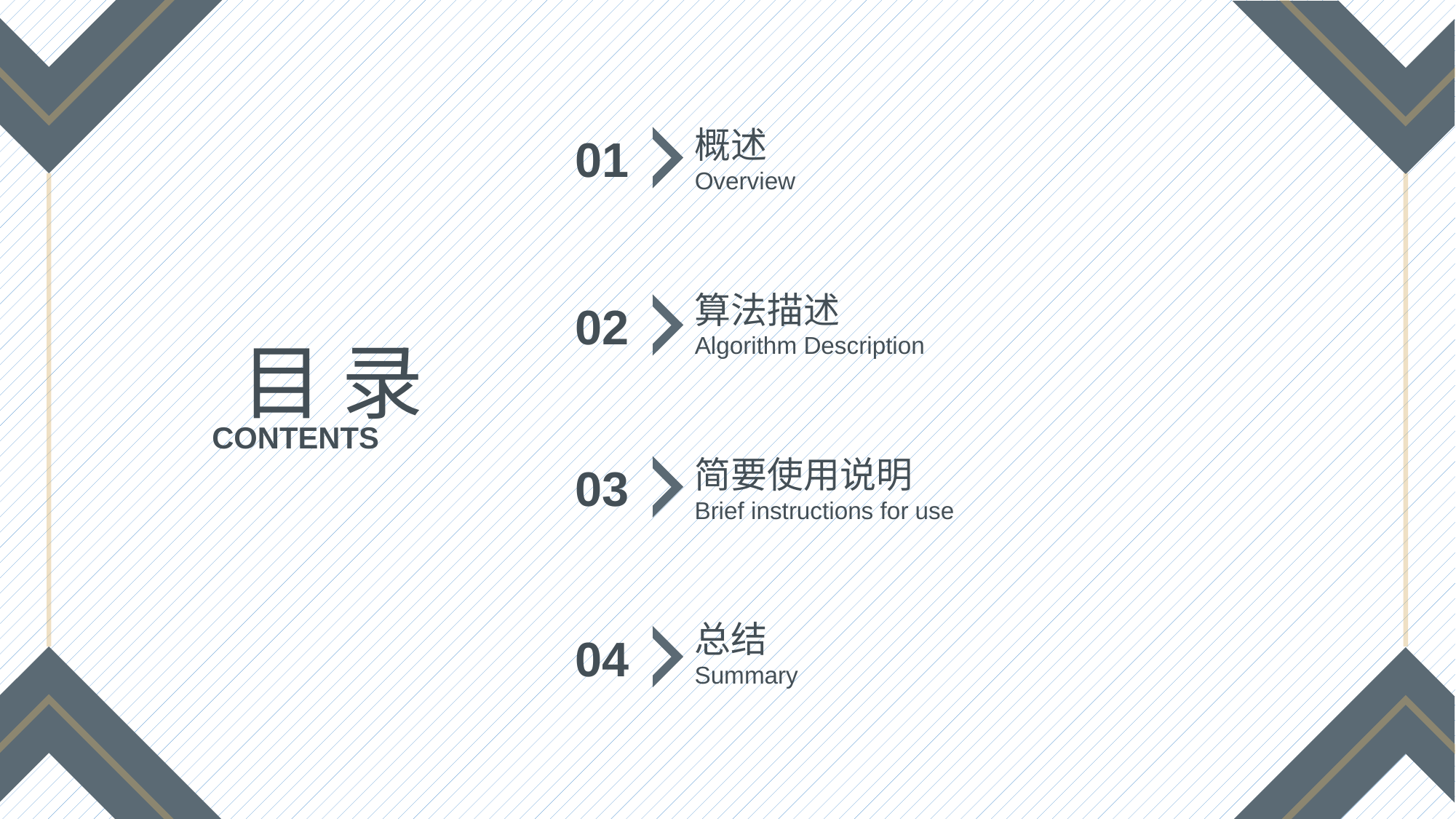

概述
01

Overview
算法描述
02

目 录
Algorithm Description
CONTENTS
简要使用说明
03

Brief instructions for use
总结
04

Summary